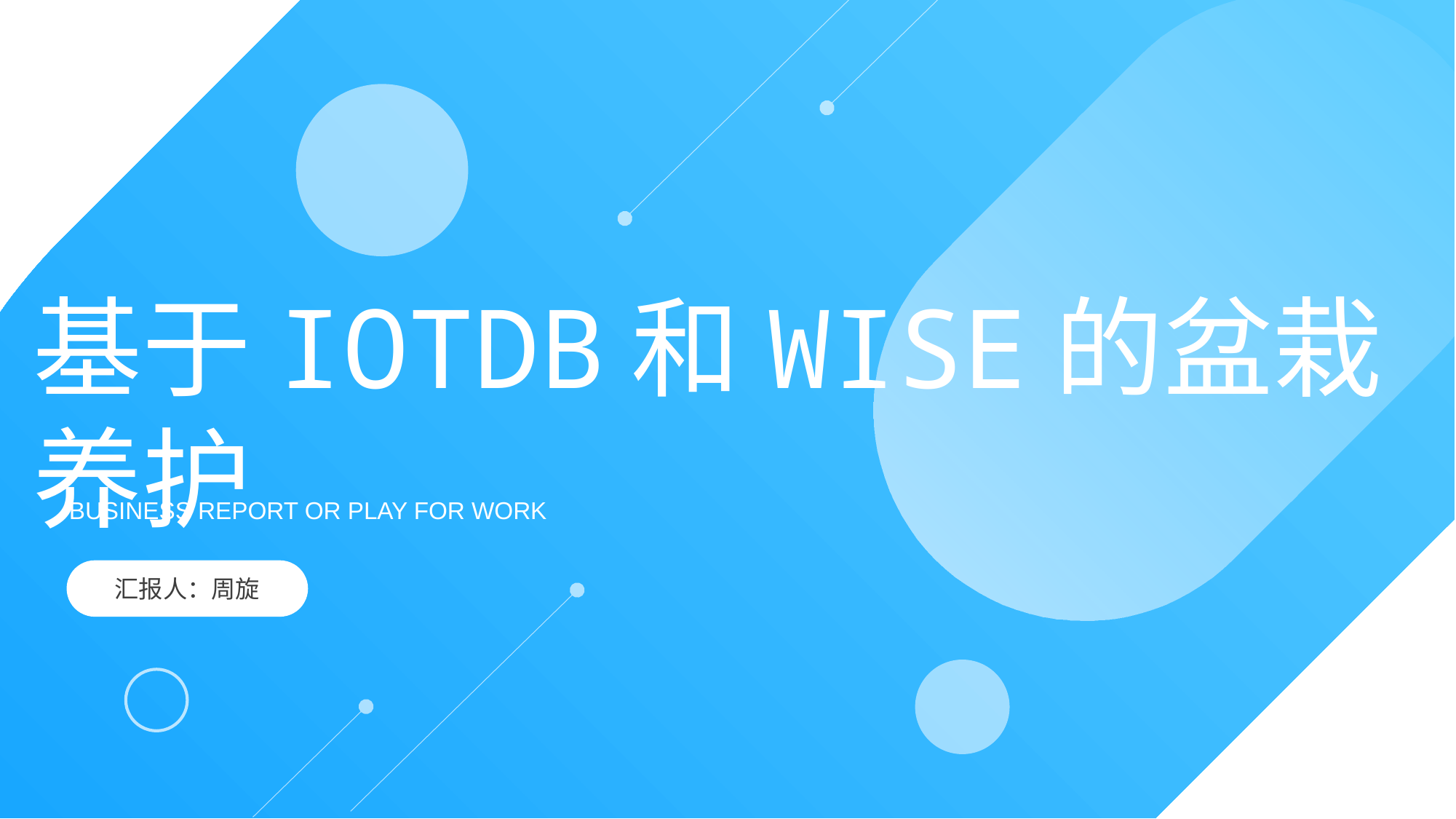

基于IOTDB和WISE的盆栽养护
BUSINESS REPORT OR PLAY FOR WORK
汇报人：周旋